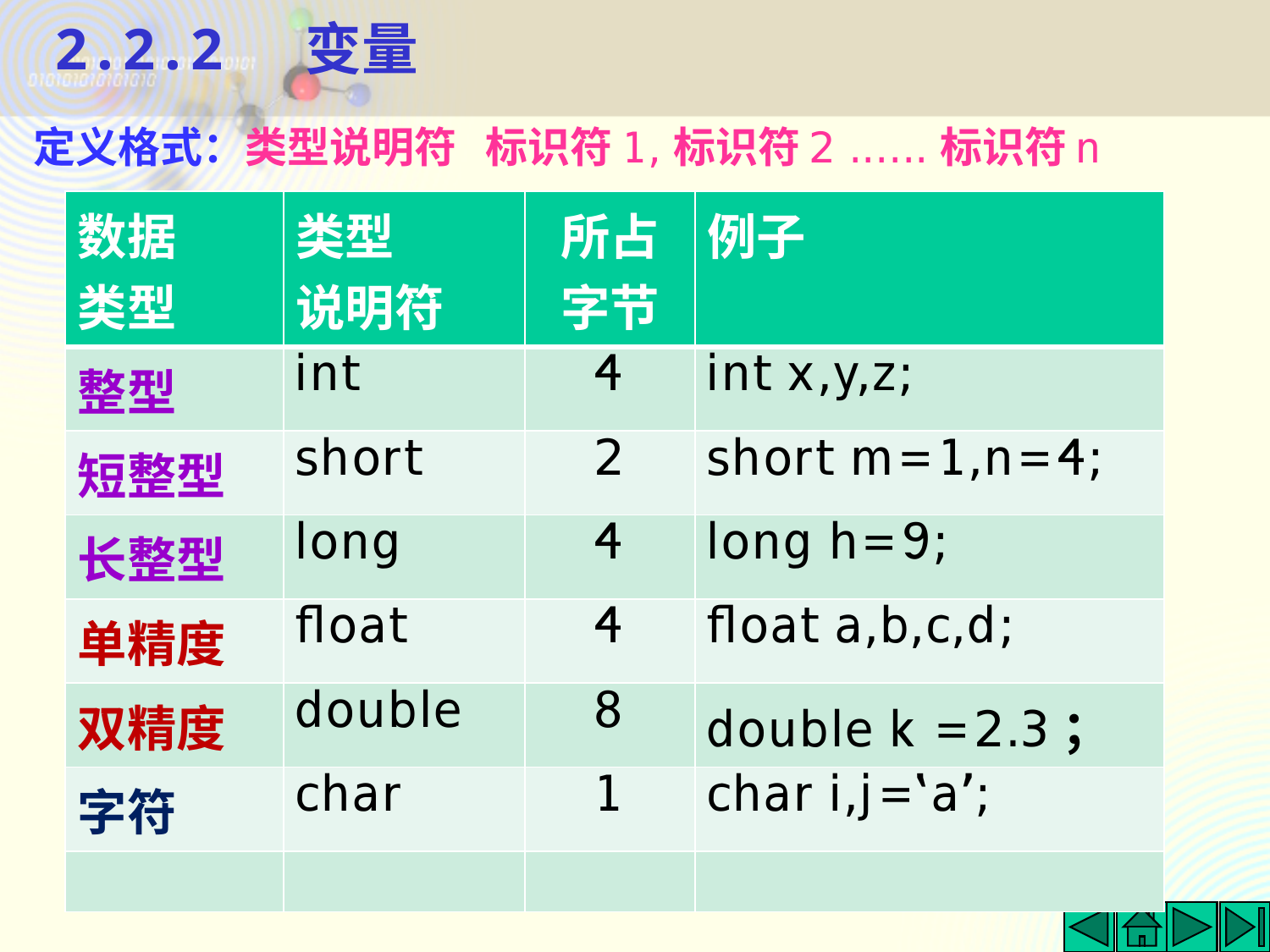

2.2.2  变量
定义格式：类型说明符   标识符1,标识符2 ......标识符n

| 数据 类型 | 类型 说明符 | 所占 字节 | 例子 |
| --- | --- | --- | --- |
| 整型 | int | 4 | int x,y,z; |
| 短整型 | short | 2 | short m=1,n=4; |
| 长整型 | long | 4 | long h=9; |
| 单精度 | float | 4 | float a,b,c,d; |
| 双精度 | double | 8 | double k =2.3； |
| 字符 | char | 1 | char i,j=‘a’; |
|  |  |  |  |